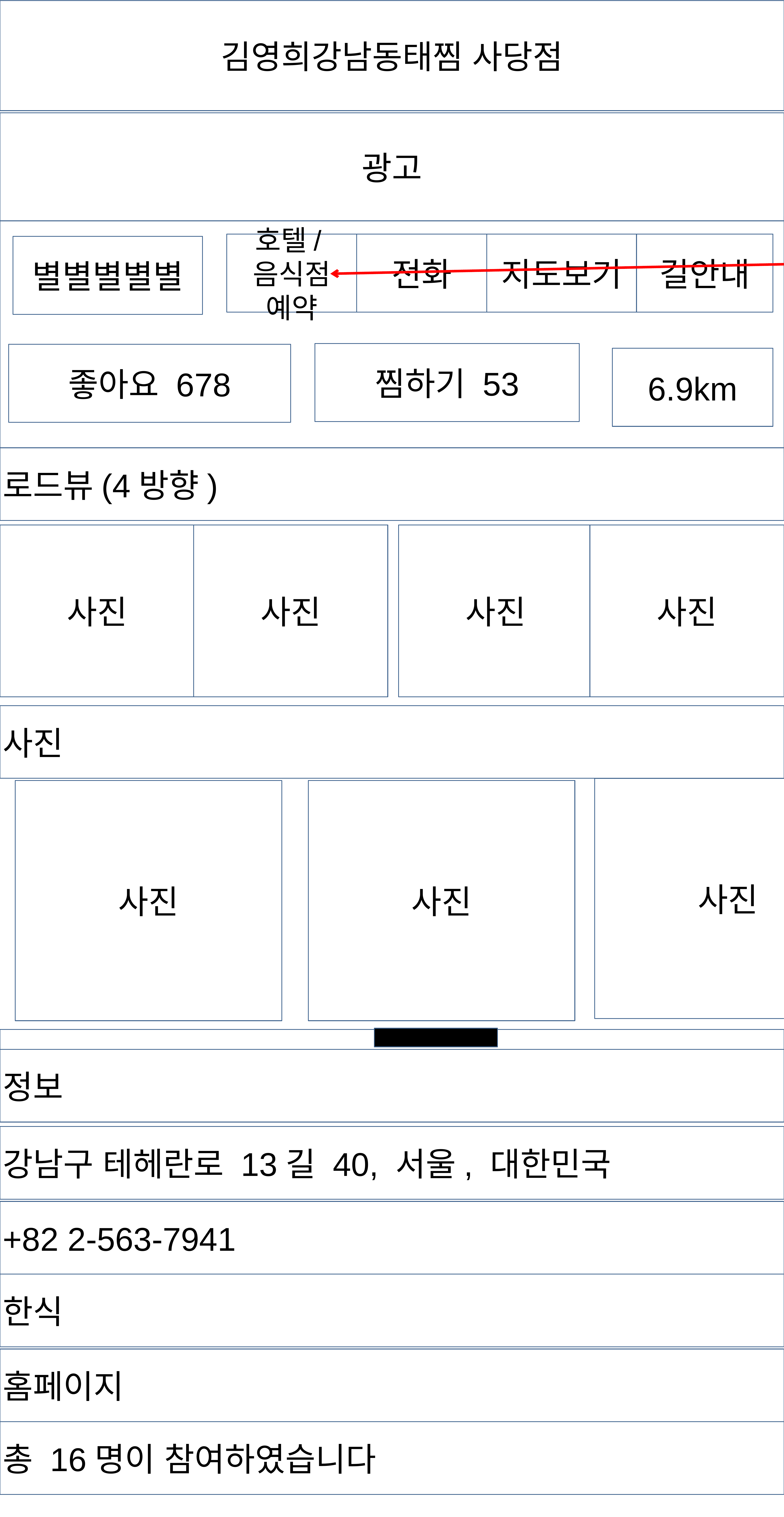

김영희강남동태찜 사당점
광고
호텔일 경우엔 아이콘을 나타내줌.
예약으로 넘어감

음식점일 경우 결제 시스템 제공함. 일련번호로 주문내역을 제공하며, 가게 주인이 웹에 접속하여 일련번호 확인 후 음식을 제공하는 시스템

호텔/음식점 예약
전화
지도보기
길안내
별별별별별
찜하기 53
좋아요 678
6.9km
로드뷰(4방향)
사진
사진
사진
사진
사진
사진
사진
사진

정보
강남구 테헤란로 13길 40, 서울, 대한민국
+82 2-563-7941
한식
홈페이지
총 16명이 참여하였습니다